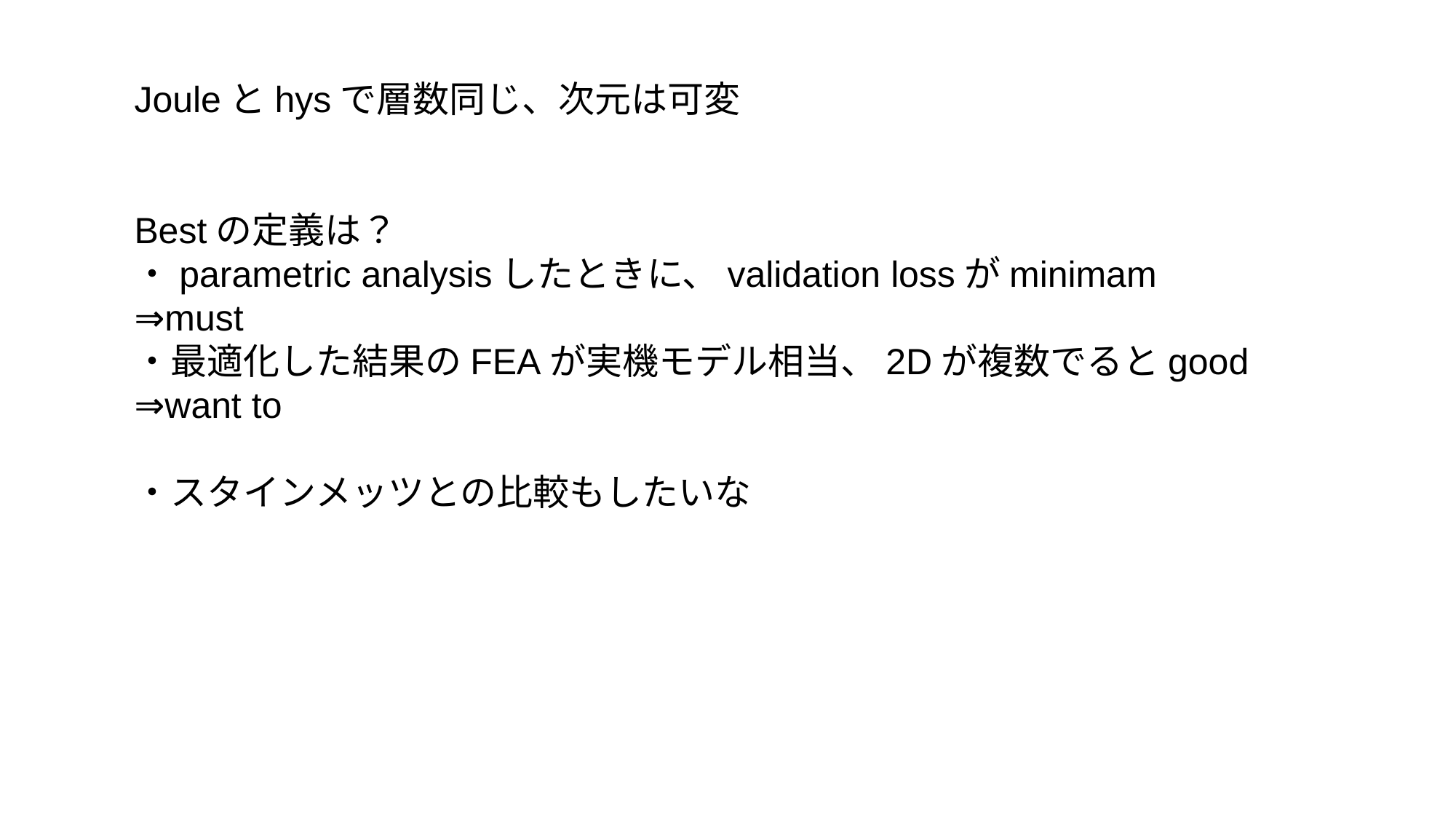

Jouleとhysで層数同じ、次元は可変

Bestの定義は？
・parametric analysisしたときに、validation lossがminimam
⇒must
・最適化した結果のFEAが実機モデル相当、2Dが複数でるとgood
⇒want to

・スタインメッツとの比較もしたいな